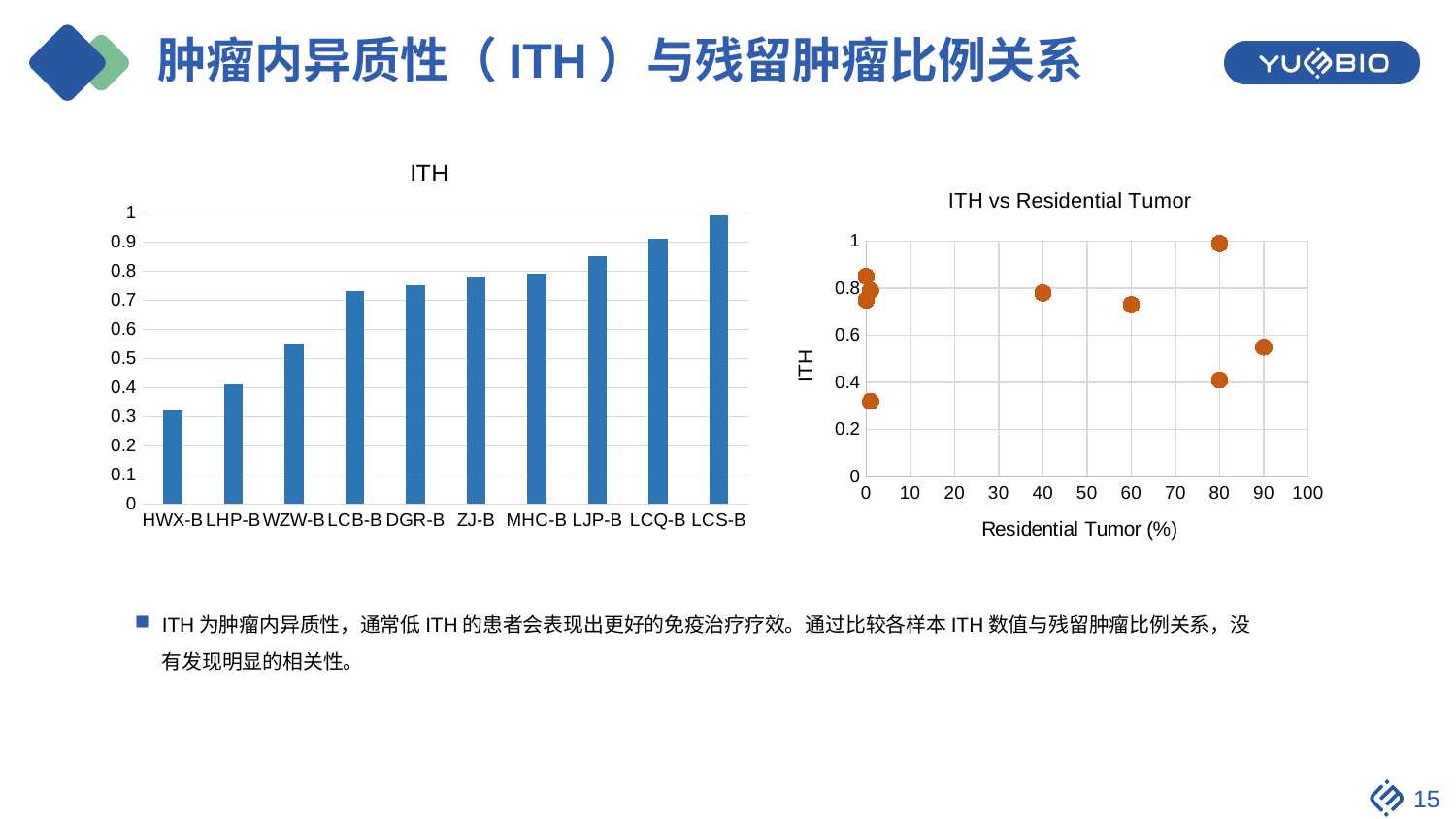

# 肿瘤内异质性（ITH）与残留肿瘤比例关系

### Chart:

| Category | ITH |
|---|---|
| HWX-B | 0.32 |
| LHP-B | 0.41 |
| WZW-B | 0.55 |
| LCB-B | 0.73 |
| DGR-B | 0.75 |
| ZJ-B | 0.78 |
| MHC-B | 0.79 |
| LJP-B | 0.85 |
| LCQ-B | 0.91 |
| LCS-B | 0.99 |

### Chart: ITH vs Residential Tumor

| Category |  |
|---|---|
ITH为肿瘤内异质性，通常低ITH的患者会表现出更好的免疫治疗疗效。通过比较各样本ITH数值与残留肿瘤比例关系，没有发现明显的相关性。